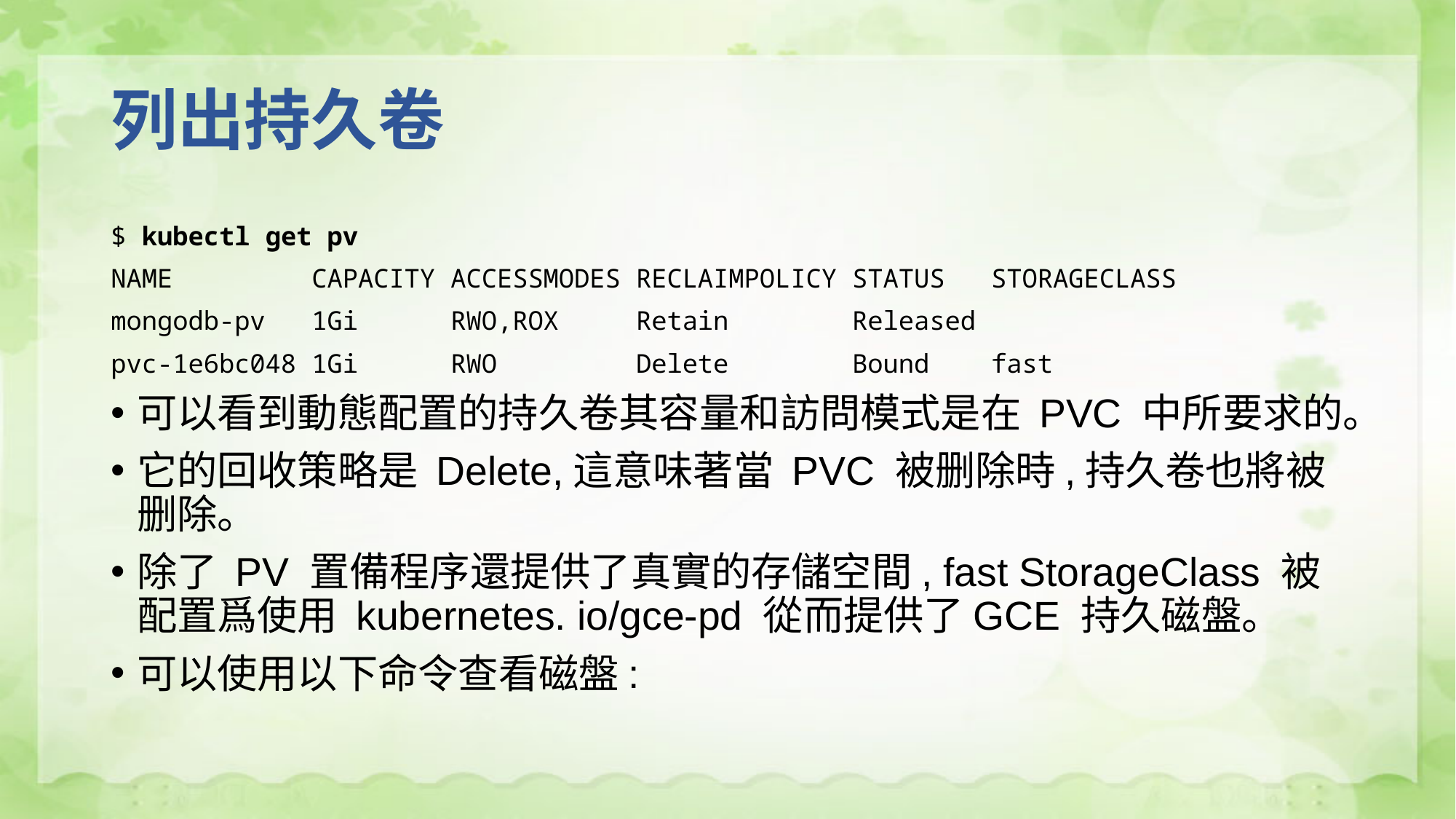

# 列出持久卷
$ kubectl get pv
NAME         CAPACITY ACCESSMODES RECLAIMPOLICY STATUS   STORAGECLASS
mongodb-pv   1Gi      RWO,ROX     Retain        Released
pvc-1e6bc048 1Gi      RWO         Delete        Bound    fast
可以看到動態配置的持久卷其容量和訪問模式是在 PVC 中所要求的。
它的回收策略是 Delete,這意味著當 PVC 被删除時,持久卷也將被删除。
除了 PV 置備程序還提供了真實的存儲空間, fast StorageClass 被配置爲使用 kubernetes. io/gce-pd 從而提供了GCE 持久磁盤。
可以使用以下命令查看磁盤: